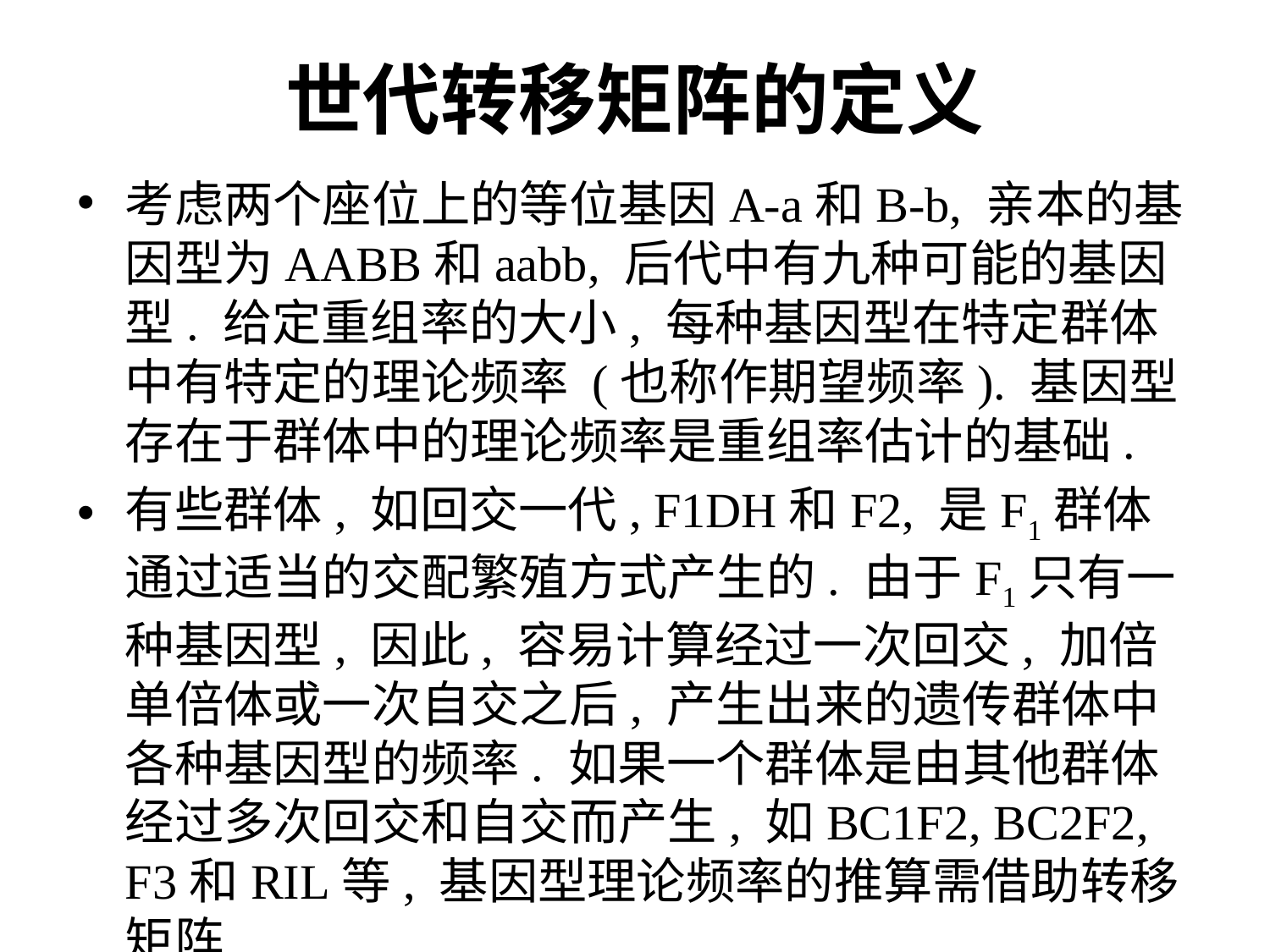

# 世代转移矩阵的定义
考虑两个座位上的等位基因A-a和B-b, 亲本的基因型为AABB和aabb, 后代中有九种可能的基因型. 给定重组率的大小, 每种基因型在特定群体中有特定的理论频率 (也称作期望频率). 基因型存在于群体中的理论频率是重组率估计的基础.
有些群体, 如回交一代, F1DH和F2, 是F1群体通过适当的交配繁殖方式产生的. 由于F1只有一种基因型, 因此, 容易计算经过一次回交, 加倍单倍体或一次自交之后, 产生出来的遗传群体中各种基因型的频率. 如果一个群体是由其他群体经过多次回交和自交而产生, 如BC1F2, BC2F2, F3和RIL等, 基因型理论频率的推算需借助转移矩阵.